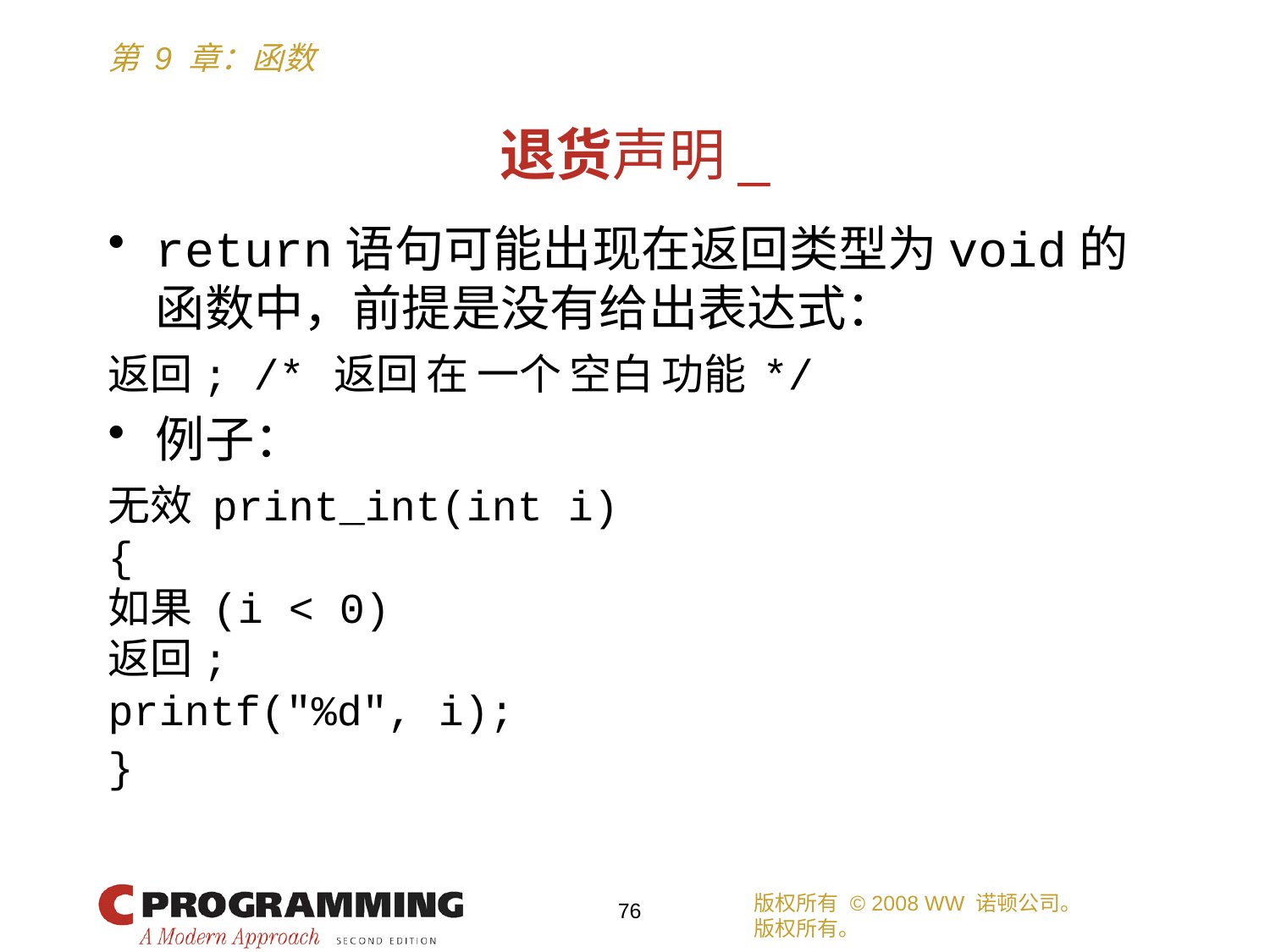

# 退货声明_
return语句可能出现在返回类型为void的函数中，前提是没有给出表达式：
返回; /* 返回 在 一个 空白 功能 */
例子：
无效 print_int(int i)
{
如果 (i < 0)
返回;
printf("%d", i);
}
版权所有 © 2008 WW 诺顿公司。
版权所有。
76